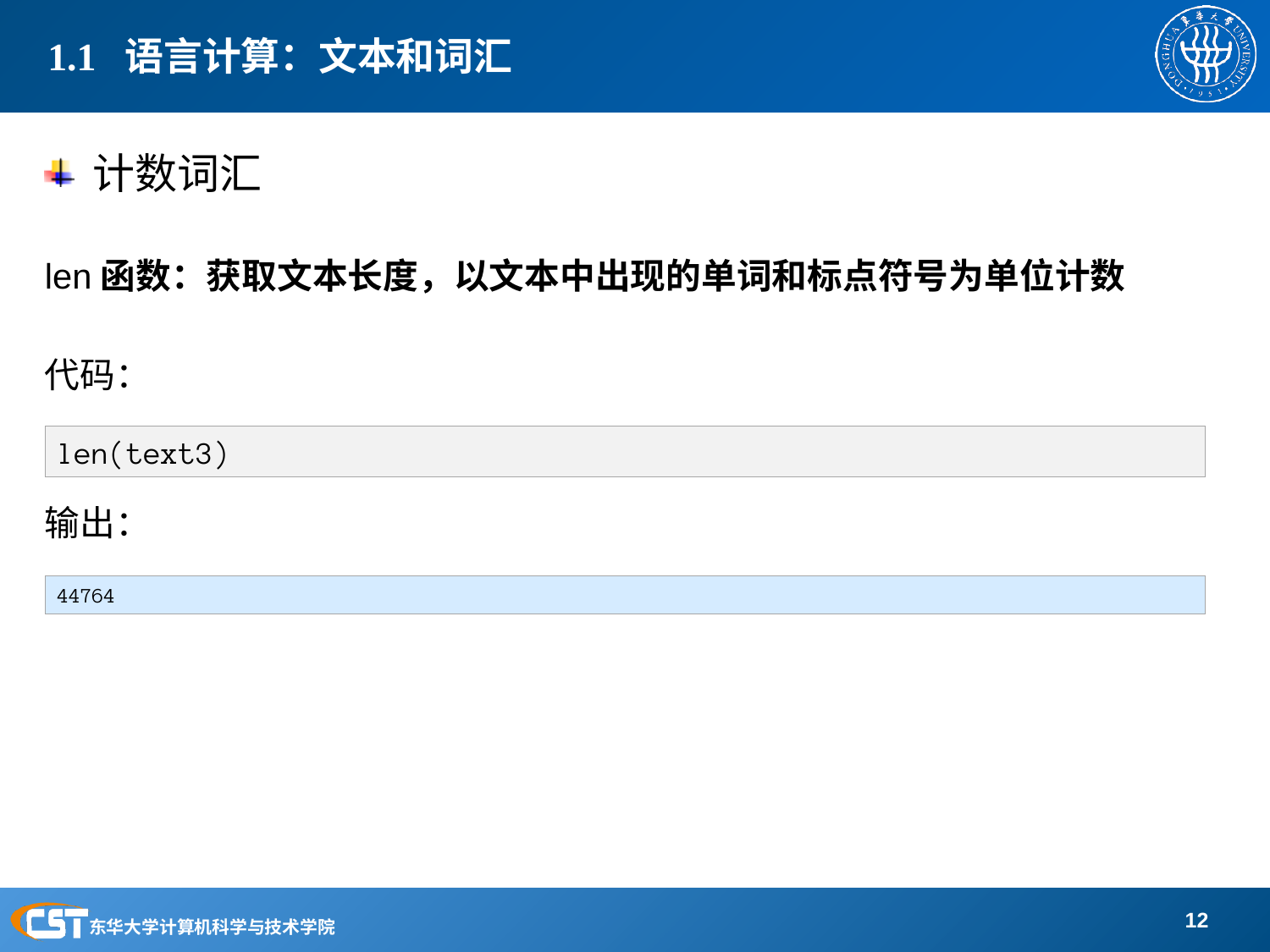

# 1.1  语言计算：文本和词汇
计数词汇

len函数：获取文本长度，以文本中出现的单词和标点符号为单位计数

代码：

输出：

len(text3)
44764